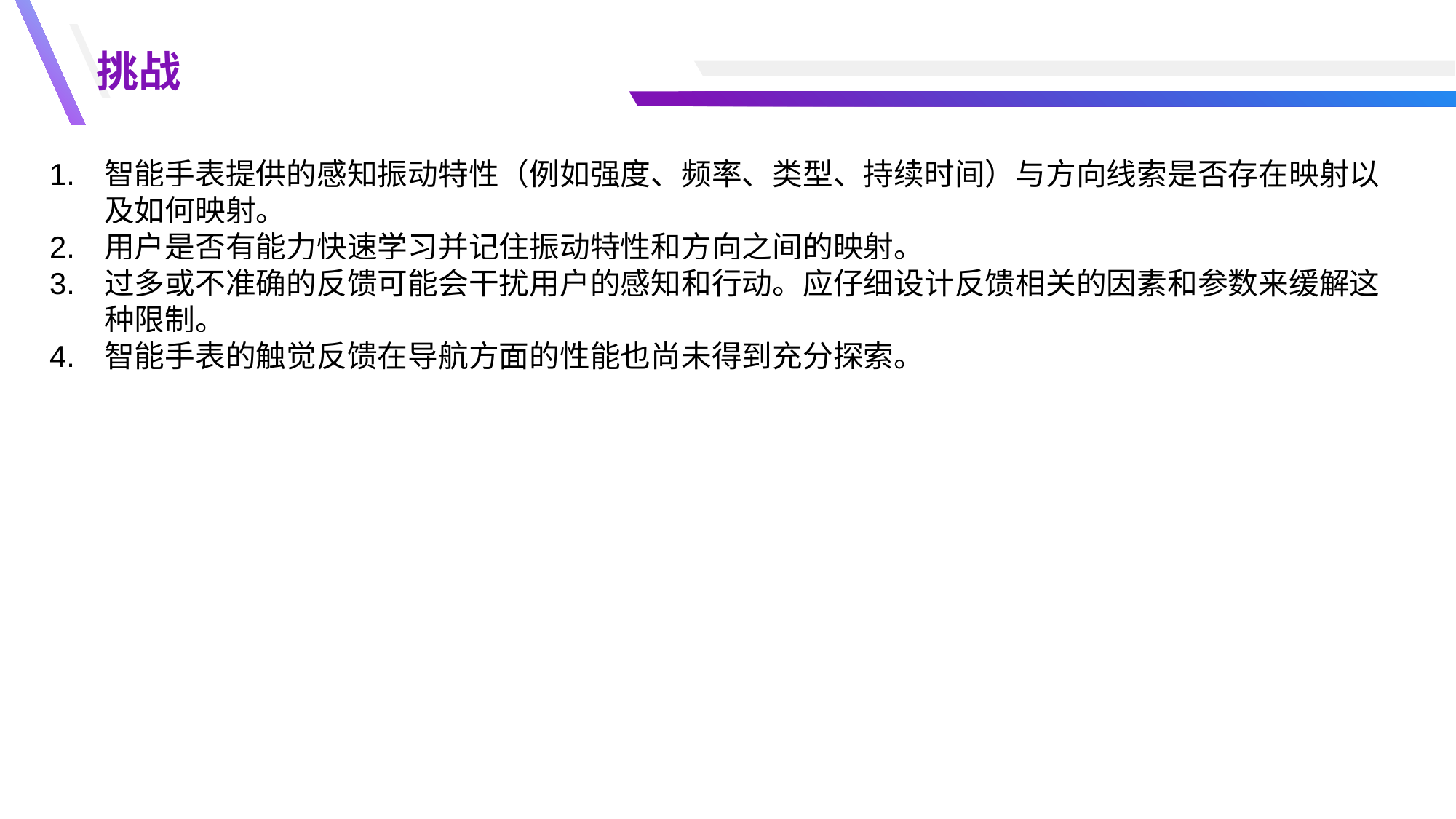

挑战

智能手表提供的感知振动特性（例如强度、频率、类型、持续时间）与方向线索是否存在映射以及如何映射。
用户是否有能力快速学习并记住振动特性和方向之间的映射。
过多或不准确的反馈可能会干扰用户的感知和行动。应仔细设计反馈相关的因素和参数来缓解这种限制。
智能手表的触觉反馈在导航方面的性能也尚未得到充分探索。